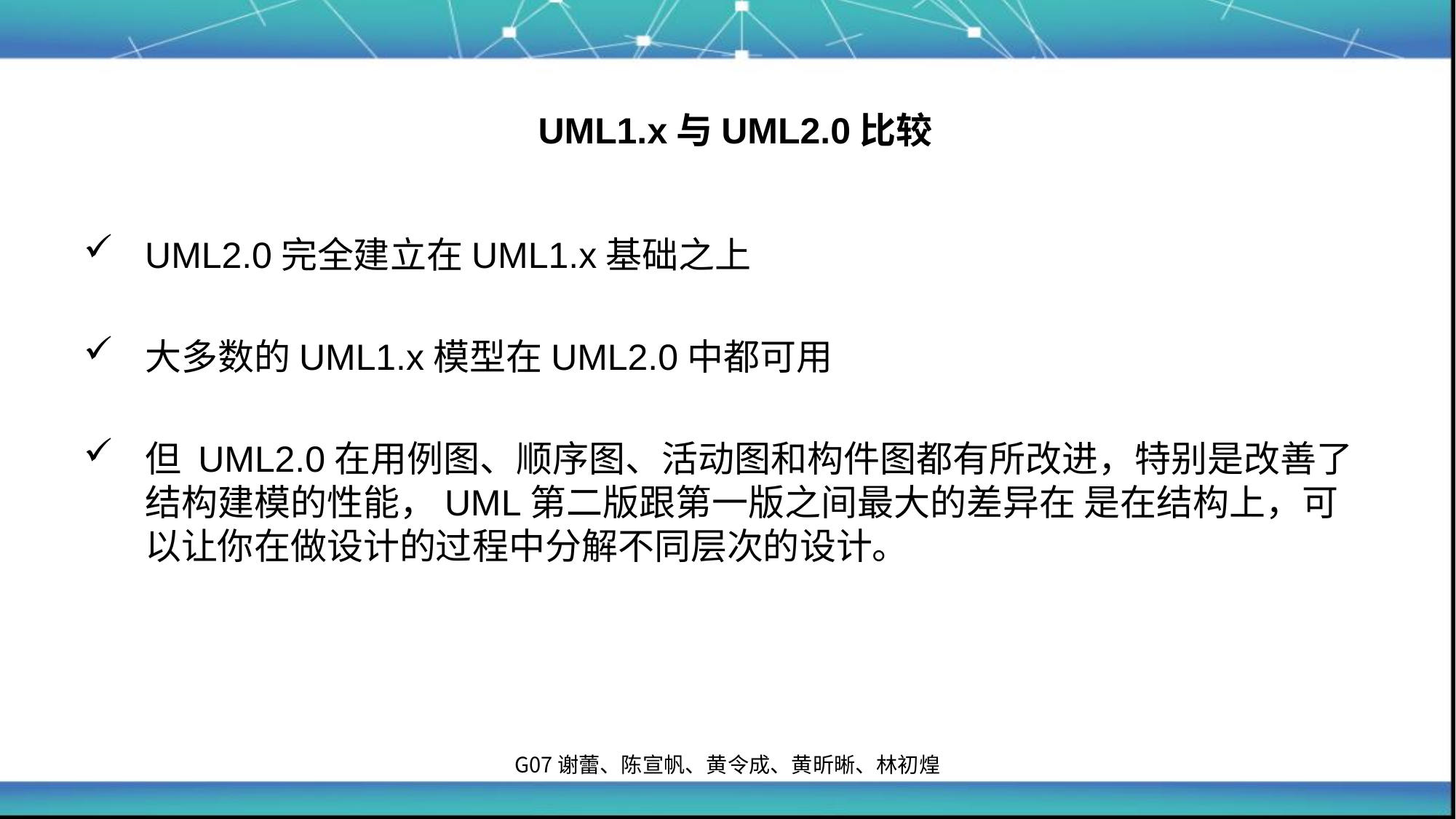

# UML1.x与UML2.0比较
UML2.0完全建立在UML1.x基础之上

大多数的UML1.x模型在UML2.0中都可用

但 UML2.0在用例图、顺序图、活动图和构件图都有所改进，特别是改善了结构建模的性能，UML第二版跟第一版之间最大的差异在 是在结构上，可以让你在做设计的过程中分解不同层次的设计。

G07 谢蕾、陈宣帆、黄令成、黄昕晰、林初煌
19